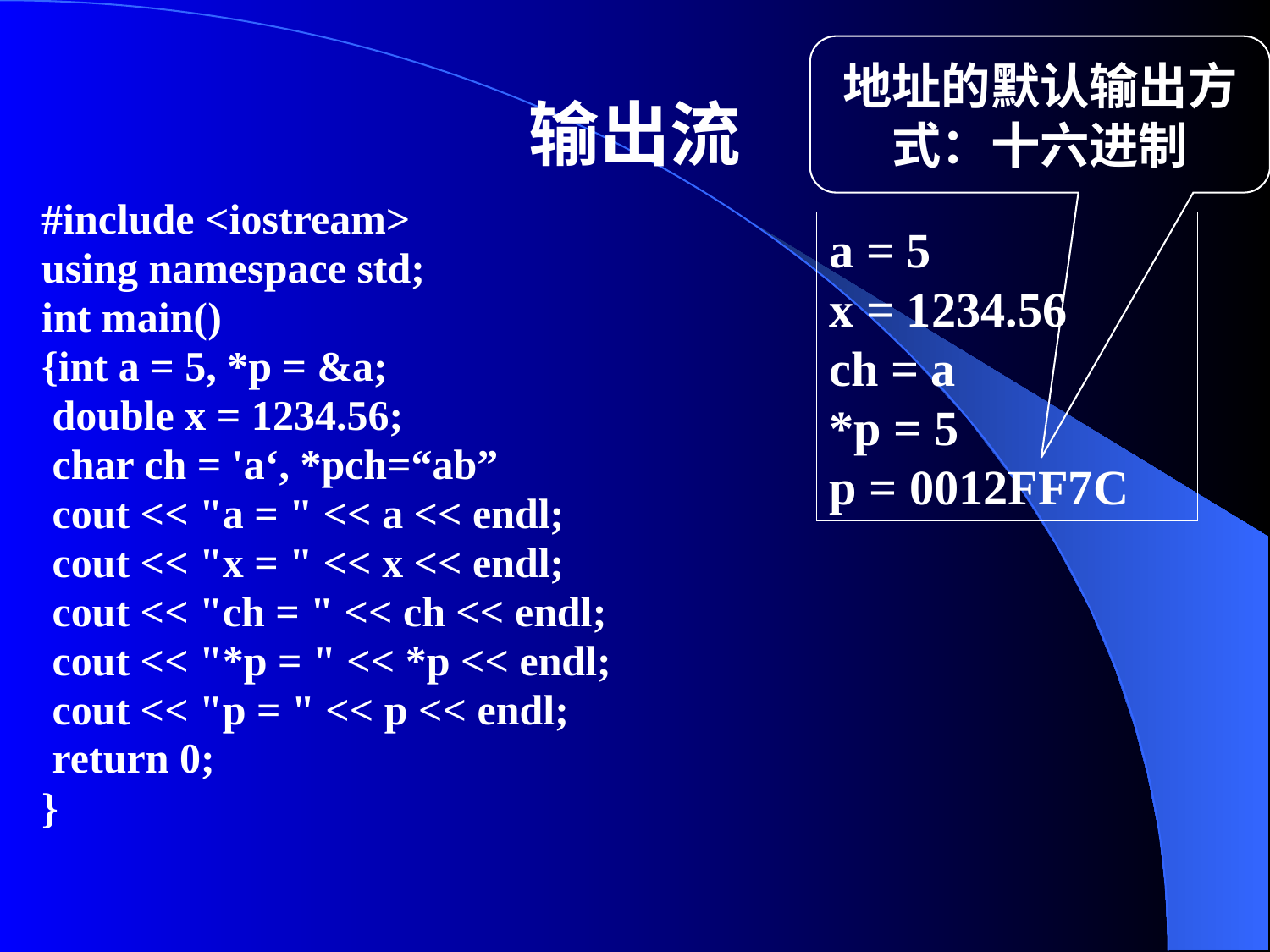

地址的默认输出方式：十六进制
# 输出流
#include <iostream>
using namespace std;
int main()
{int a = 5, *p = &a;
 double x = 1234.56;
 char ch = 'a‘, *pch=“ab”
 cout << "a = " << a << endl;
 cout << "x = " << x << endl;
 cout << "ch = " << ch << endl;
 cout << "*p = " << *p << endl;
 cout << "p = " << p << endl;
 return 0;
}
a = 5
x = 1234.56
ch = a
*p = 5
p = 0012FF7C